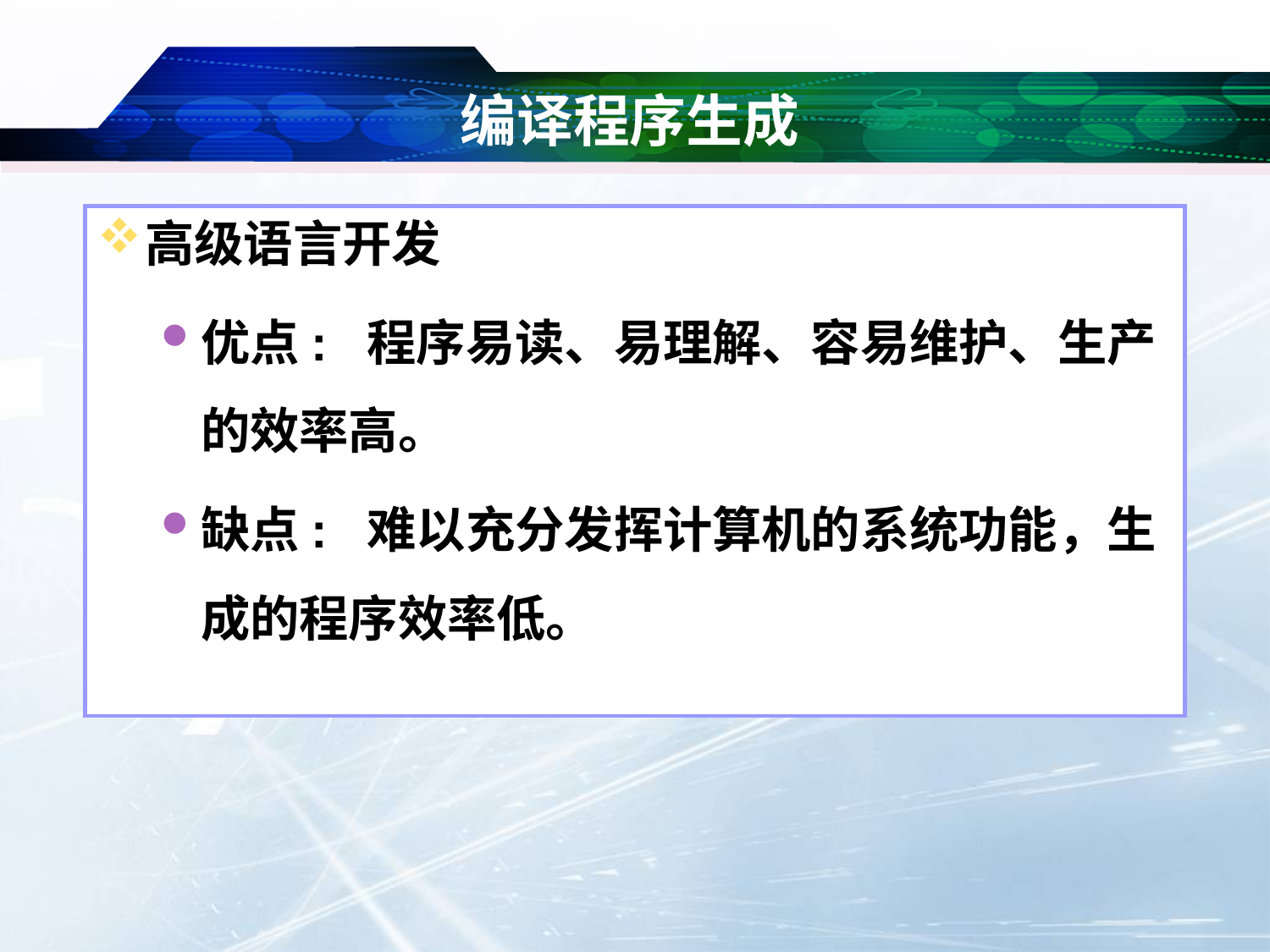

# 编译程序生成
高级语言开发
优点:  程序易读、易理解、容易维护、生产的效率高。
缺点:  难以充分发挥计算机的系统功能，生成的程序效率低。